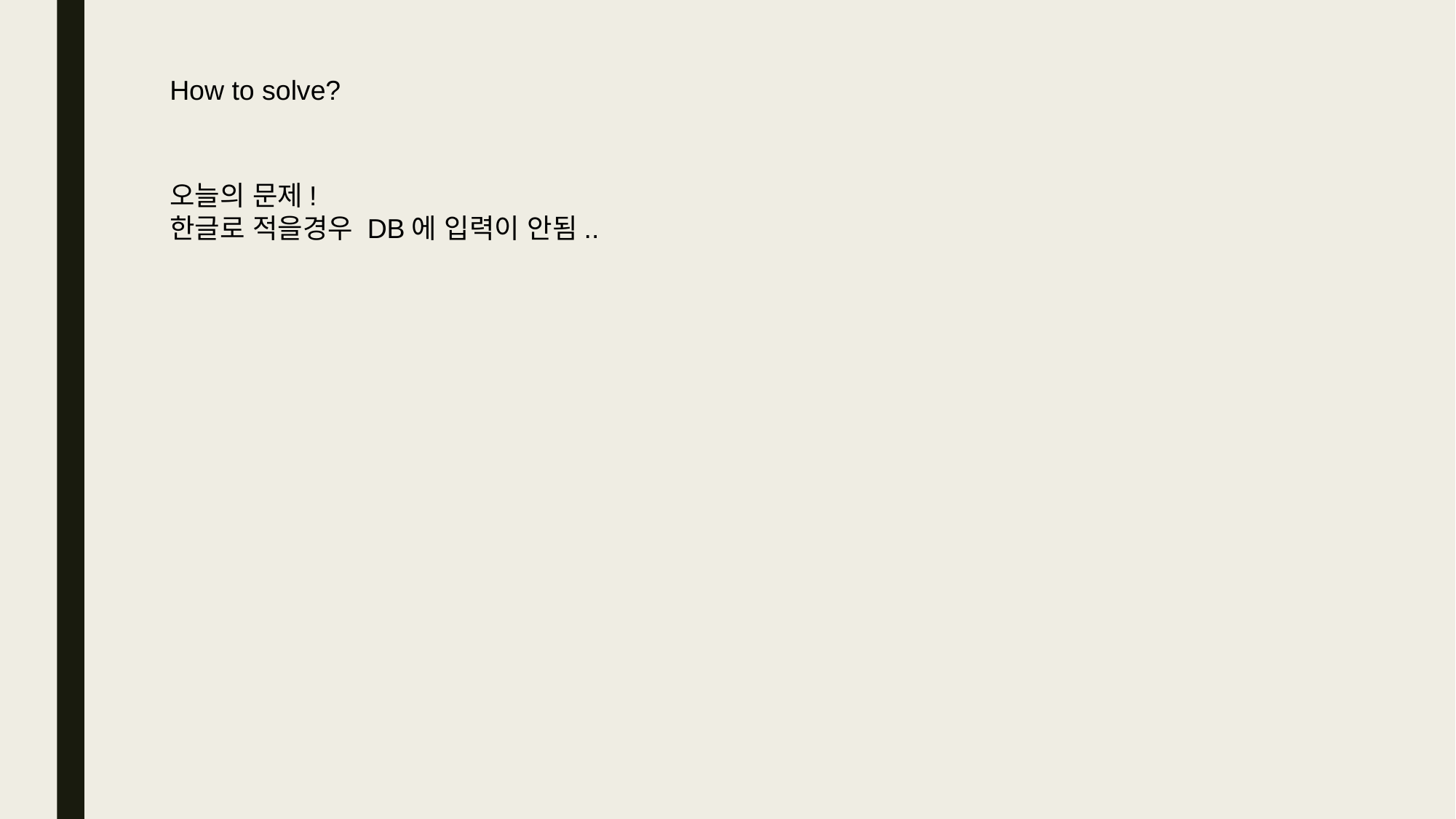

How to solve?

오늘의 문제!
한글로 적을경우 DB에 입력이 안됨..